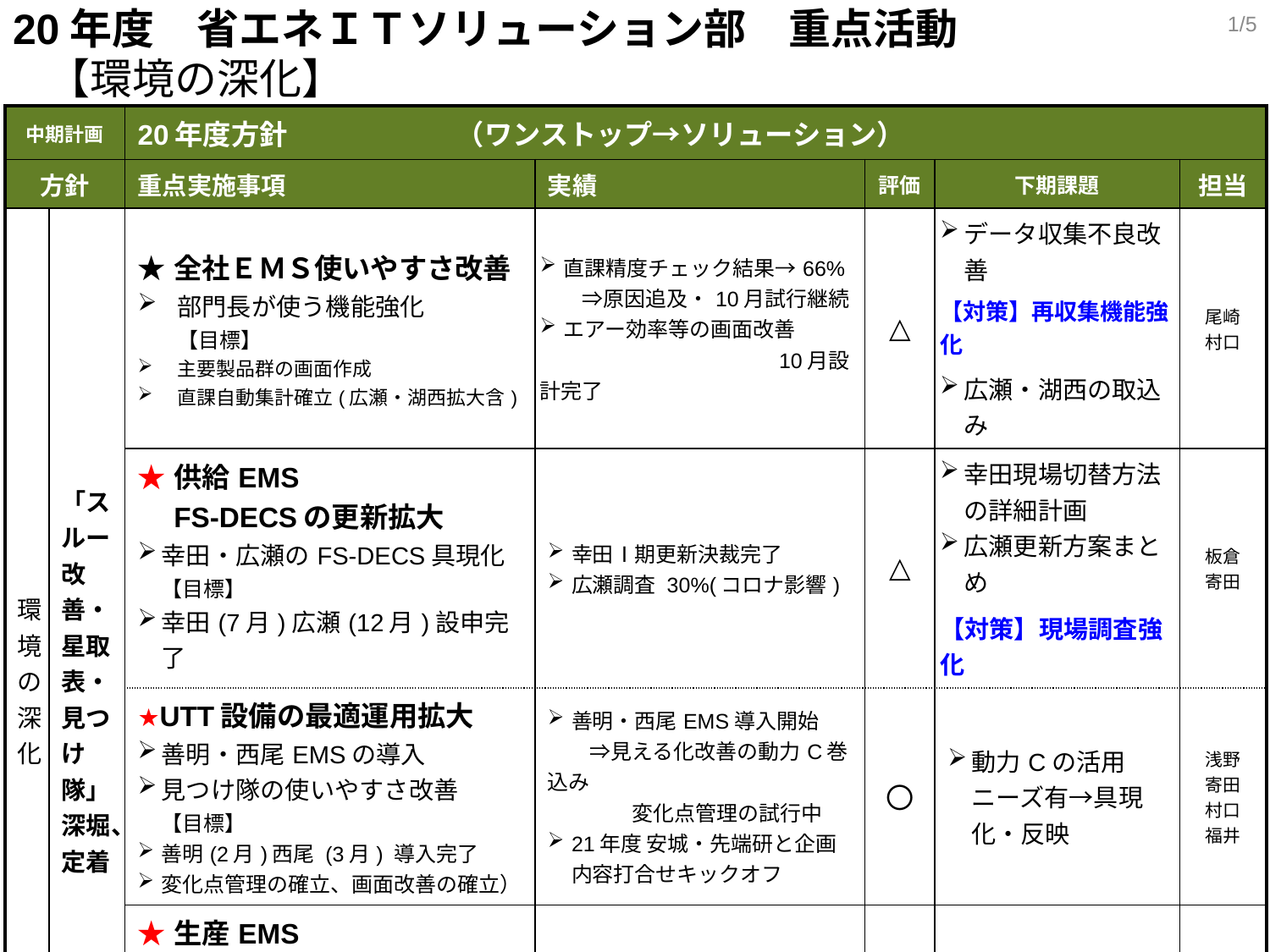

1/5
20年度　省エネＩＴソリューション部　重点活動
【環境の深化】
| 中期計画 |  | 20年度方針　　　　　　（ワンストップ→ソリューション） |  |  |  |  |
| --- | --- | --- | --- | --- | --- | --- |
| 方針 |  | 重点実施事項 | 実績 | 評価 | 下期課題 | 担当 |
| 環境の深化 | 「スルー改善・星取表・見つけ隊」深堀、定着 | ★全社ＥＭＳ使いやすさ改善 部門長が使う機能強化 【目標】 主要製品群の画面作成 直課自動集計確立(広瀬・湖西拡大含) | 直課精度チェック結果→66% 　　⇒原因追及・10月試行継続 エアー効率等の画面改善 　　　　　　　　　　　10月設計完了 | △ | データ収集不良改善 【対策】再収集機能強化 広瀬・湖西の取込み | 尾崎 村口 |
|  |  | ★供給EMS 　FS-DECSの更新拡大 幸田・広瀬のFS-DECS具現化 【目標】 幸田(7月)広瀬(12月)設申完了 | 幸田Ⅰ期更新決裁完了 広瀬調査 30%(コロナ影響) | △ | 幸田現場切替方法の詳細計画 広瀬更新方案まとめ 【対策】現場調査強化 | 板倉 寄田 |
|  |  | ★UTT設備の最適運用拡大 善明・西尾EMSの導入 見つけ隊の使いやすさ改善 【目標】 善明(2月)西尾 (3月) 導入完了 変化点管理の確立、画面改善の確立） | 善明・西尾EMS導入開始 　　⇒見える化改善の動力C巻込み 　　　　変化点管理の試行中 21年度 安城・先端研と企画内容打合せキックオフ | 〇 | 動力Cの活用ニーズ有→具現化・反映 | 浅野 寄田 村口 福井 |
|  |  | ★生産EMS 主要ラインの導入計画推進 原単位管理の拡充(21年度697ﾗｲﾝ）　 安城、善明、本社　新棟展開 【目標】 導入率　80％（140ﾗｲﾝ）拡充（累計557ﾗｲﾝ） | 原単位の拡充導入率 　　20ライン3%(予算縮小) 安城、善明新棟展開 　　安城：導入工事推進65% 　　善明：次年度延期 | 〇 | 次年度計画の精査 エンジニアの若手育成 | 中谷 中村 伴 柳原 福井 |